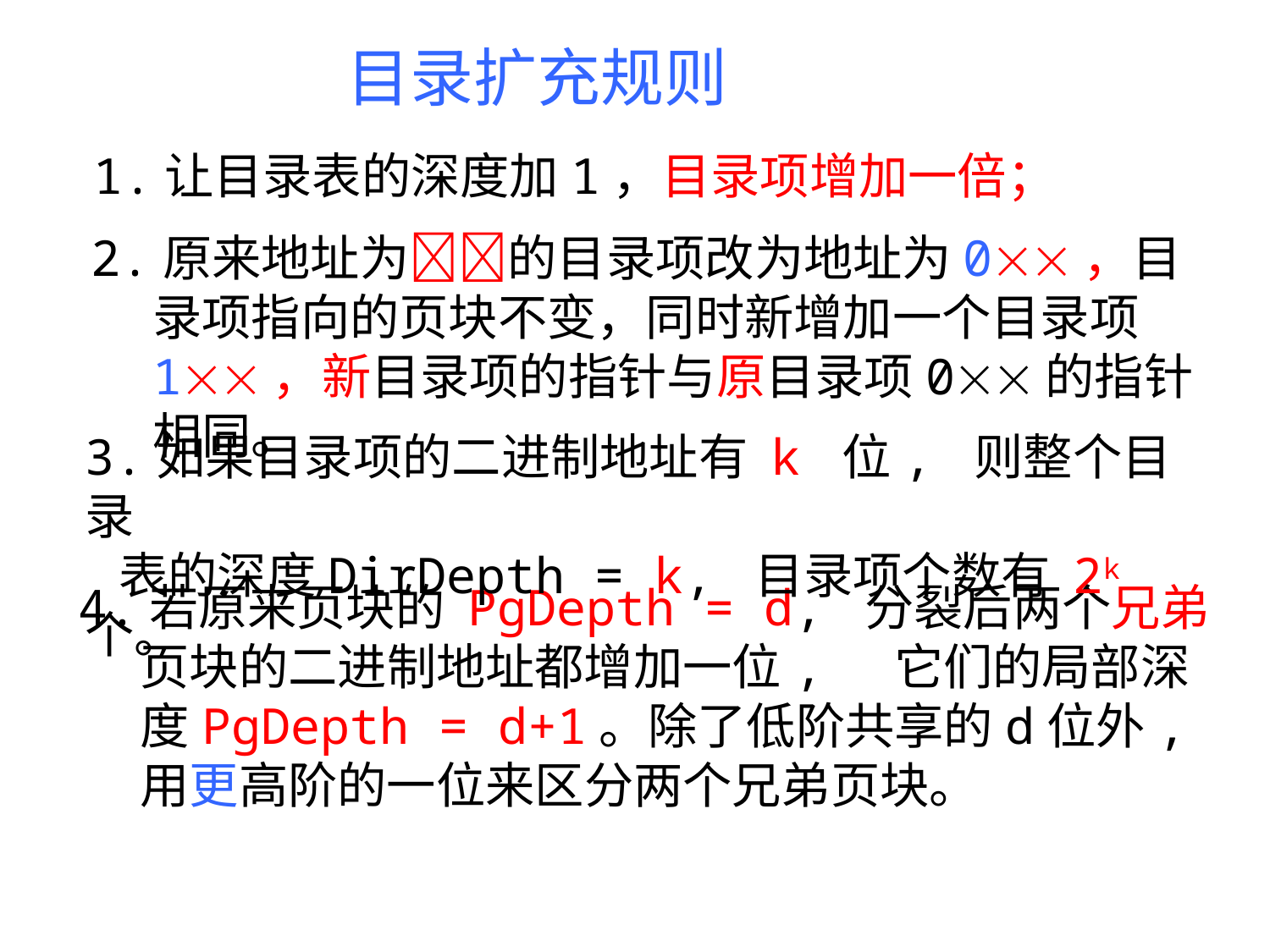

目录扩充规则
1.让目录表的深度加1，目录项增加一倍；
2.原来地址为××的目录项改为地址为0××，目录项指向的页块不变，同时新增加一个目录项1××，新目录项的指针与原目录项0××的指针相同。
3.如果目录项的二进制地址有 k 位, 则整个目录
  表的深度DirDepth = k, 目录项个数有 2k 个。
4.若原来页块的 PgDepth = d, 分裂后两个兄弟页块的二进制地址都增加一位,  它们的局部深度PgDepth = d+1。除了低阶共享的d位外, 用更高阶的一位来区分两个兄弟页块。